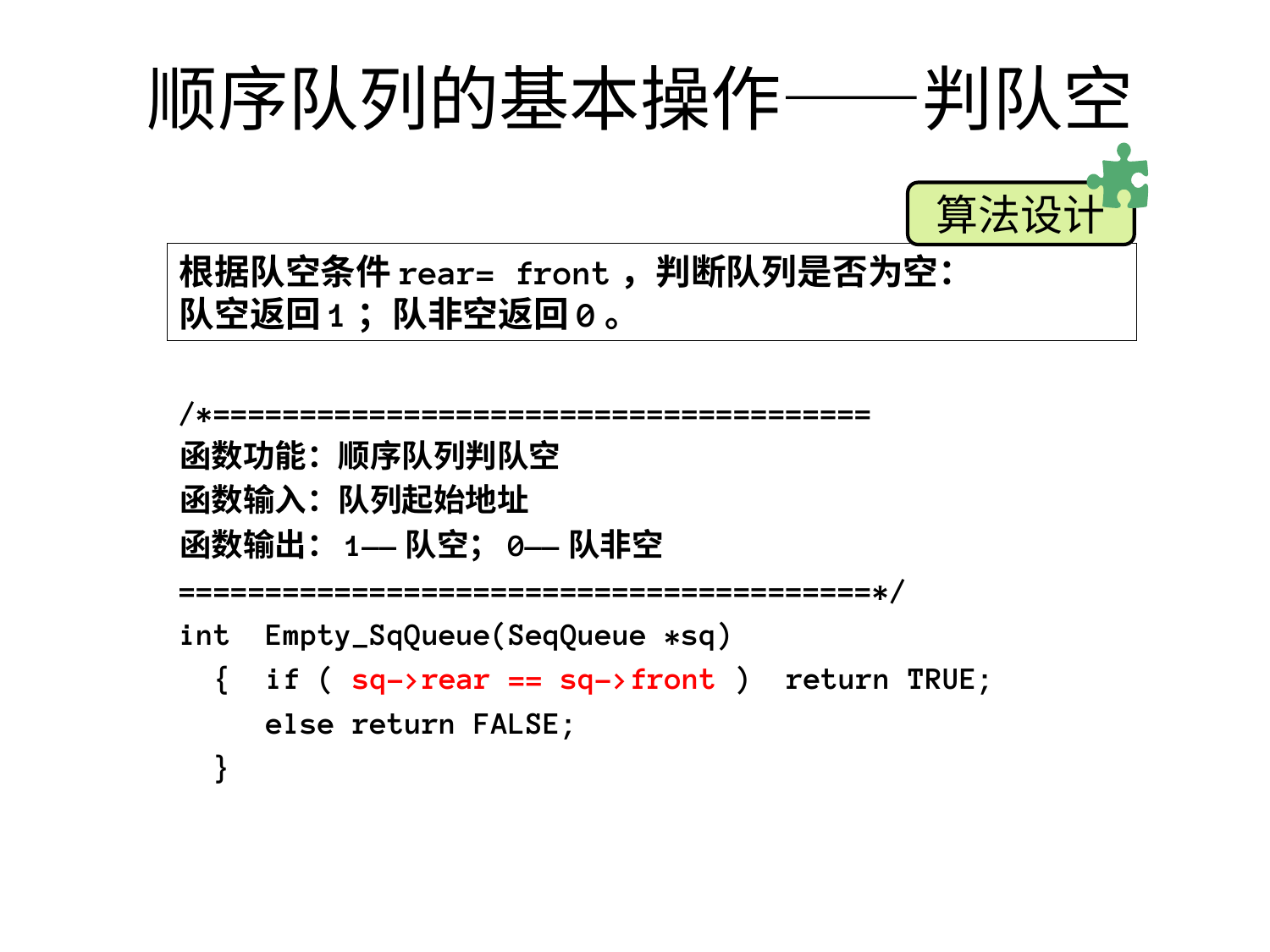

# 顺序队列的基本操作——判队空

算法设计
根据队空条件rear= front，判断队列是否为空：
队空返回1；队非空返回0。

/*======================================
函数功能：顺序队列判队空
函数输入：队列起始地址
函数输出：1——队空；0——队非空
========================================*/
int  Empty_SqQueue(SeqQueue *sq)
  {  if ( sq->rear == sq->front )  return TRUE;
     else return FALSE;
  }